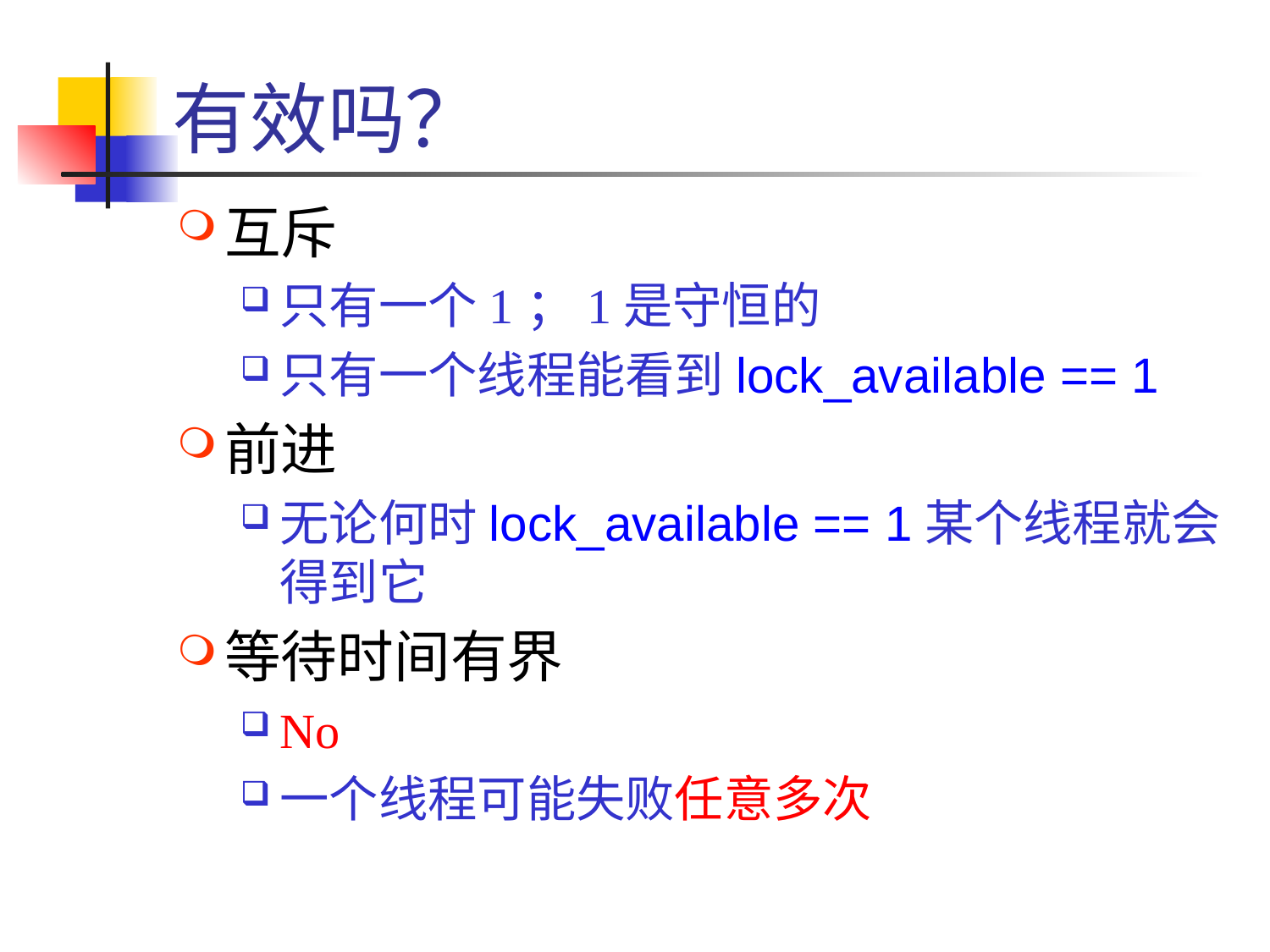

# 有效吗？
互斥
只有一个1；1是守恒的
只有一个线程能看到lock_available == 1
前进
无论何时lock_available == 1某个线程就会得到它
等待时间有界
No
一个线程可能失败任意多次